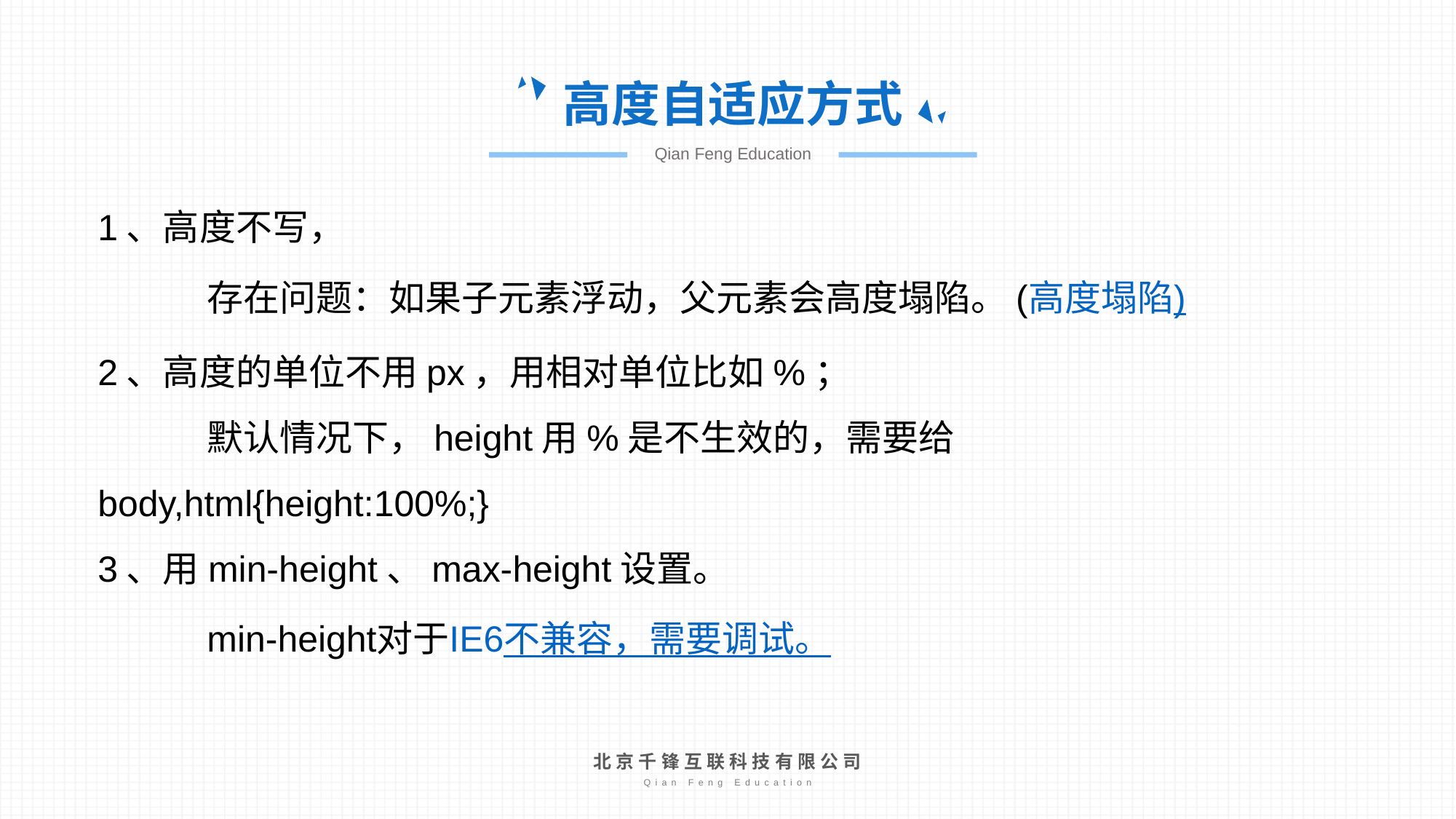

高度自适应方式

Qian Feng Education

1、高度不写，
	存在问题：如果子元素浮动，父元素会高度塌陷。(高度塌陷)
2、高度的单位不用px，用相对单位比如%；
	默认情况下，height用%是不生效的，需要给	body,html{height:100%;}
3、用min-height、max-height设置。
	min-height对于IE6不兼容，需要调试。
北京千锋互联科技有限公司
Qian Feng Education